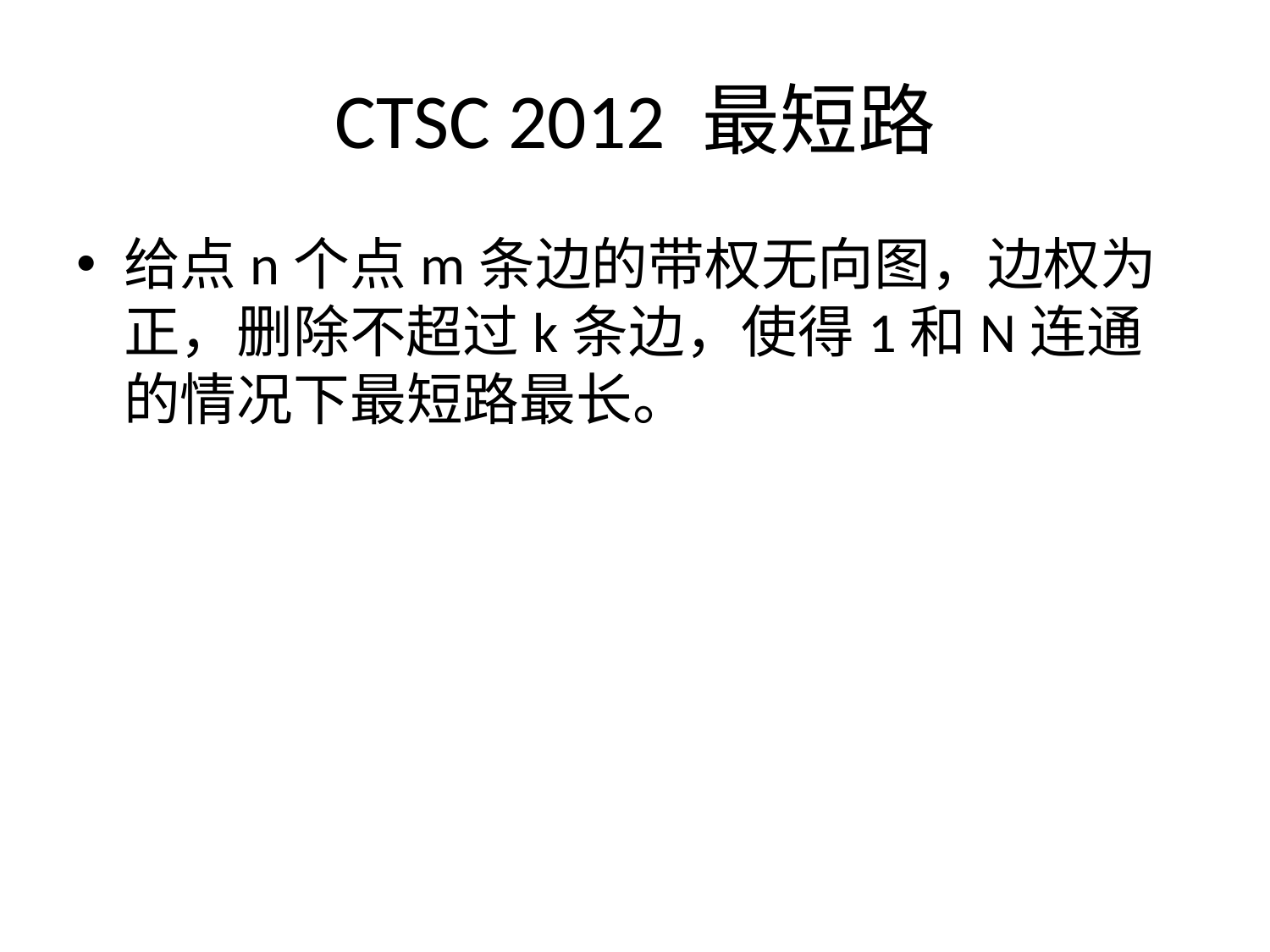

# CTSC 2012 最短路
给点n个点m条边的带权无向图，边权为正，删除不超过k条边，使得1和N连通的情况下最短路最长。